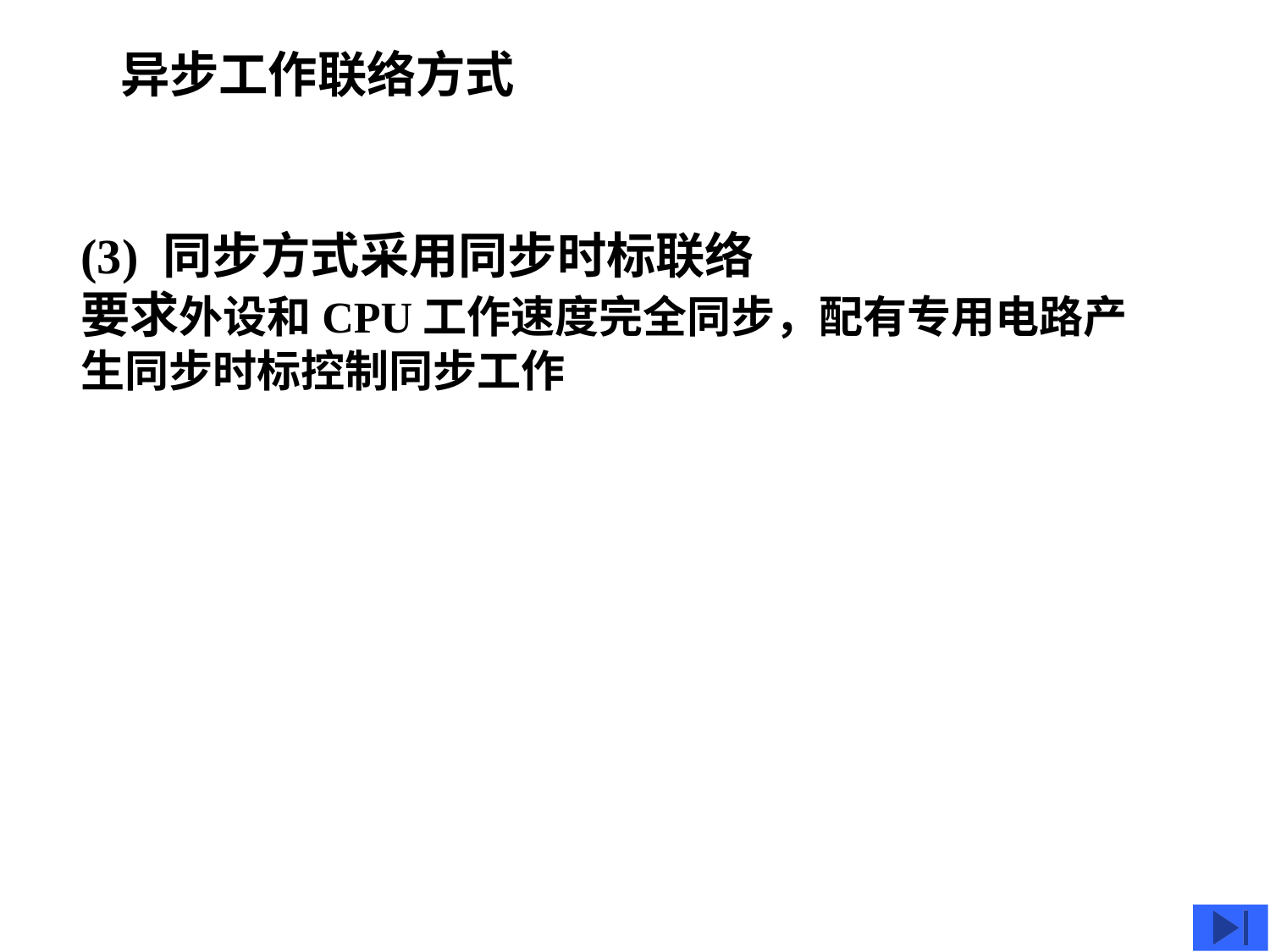

异步工作联络方式
(3) 同步方式采用同步时标联络
要求外设和CPU工作速度完全同步，配有专用电路产生同步时标控制同步工作